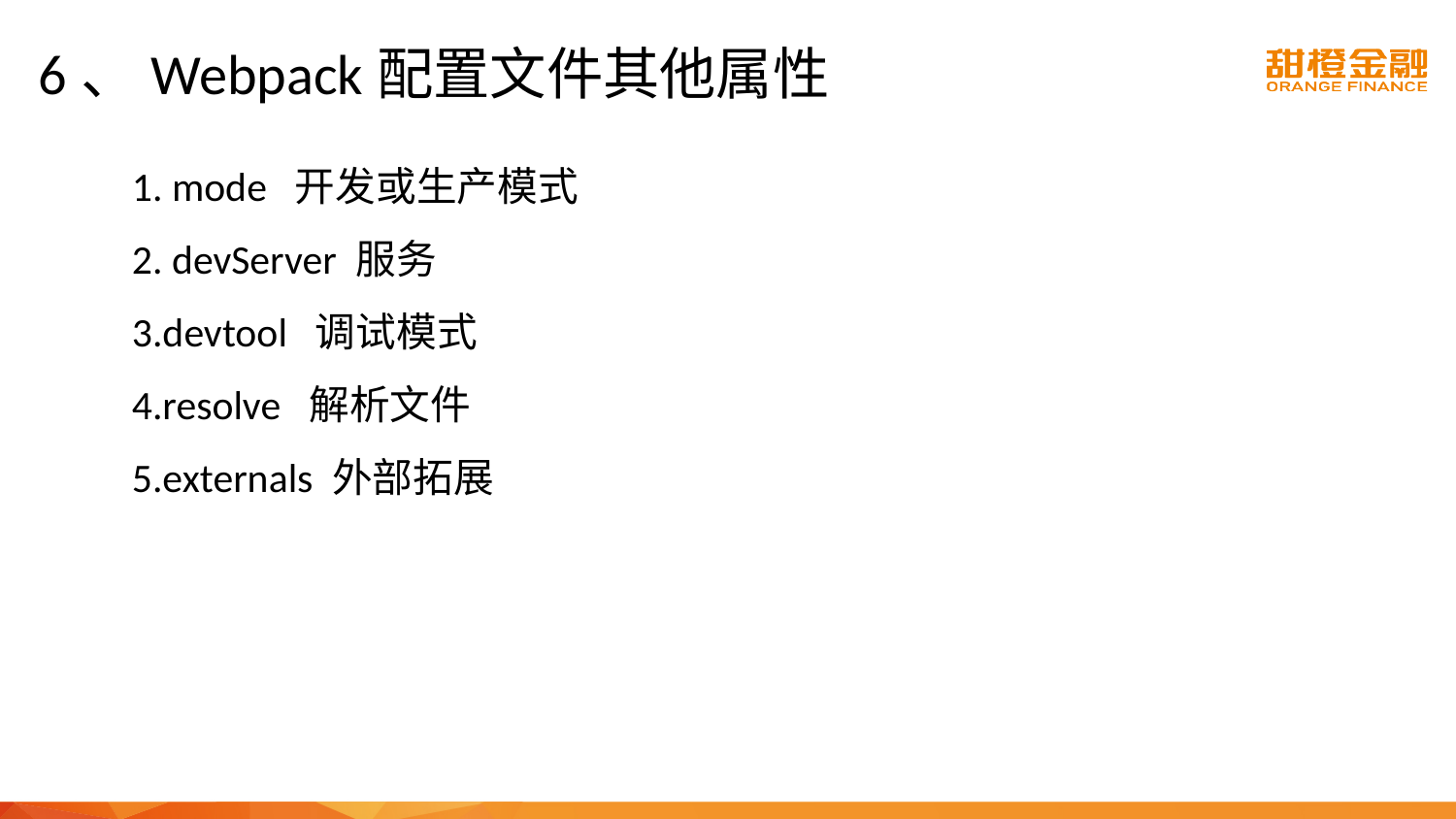

# 6、Webpack配置文件其他属性
1. mode  开发或生产模式
2. devServer 服务
3.devtool  调试模式
4.resolve  解析文件
5.externals 外部拓展